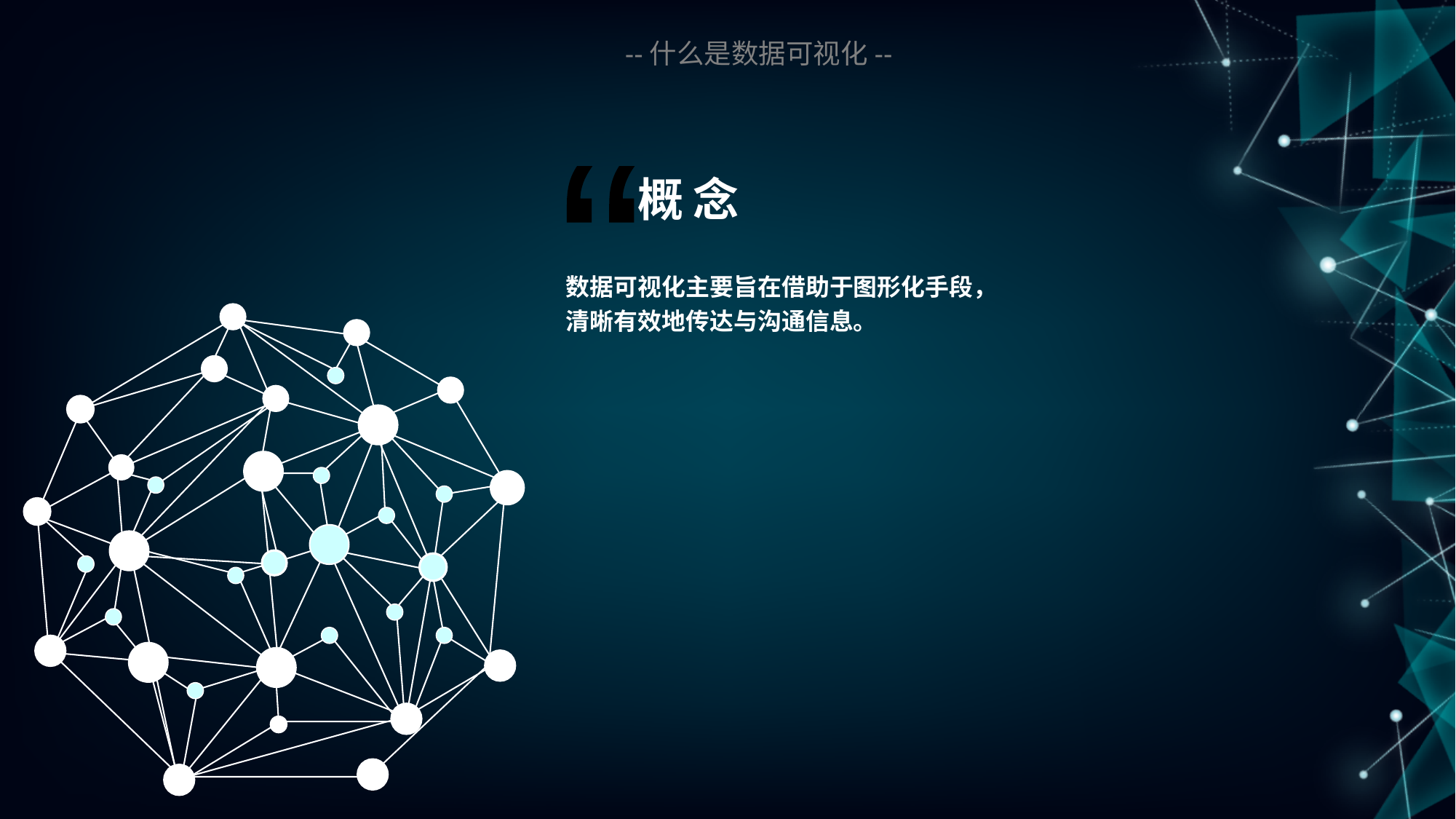

--什么是数据可视化--
“
概念
数据可视化主要旨在借助于图形化手段，
清晰有效地传达与沟通信息。